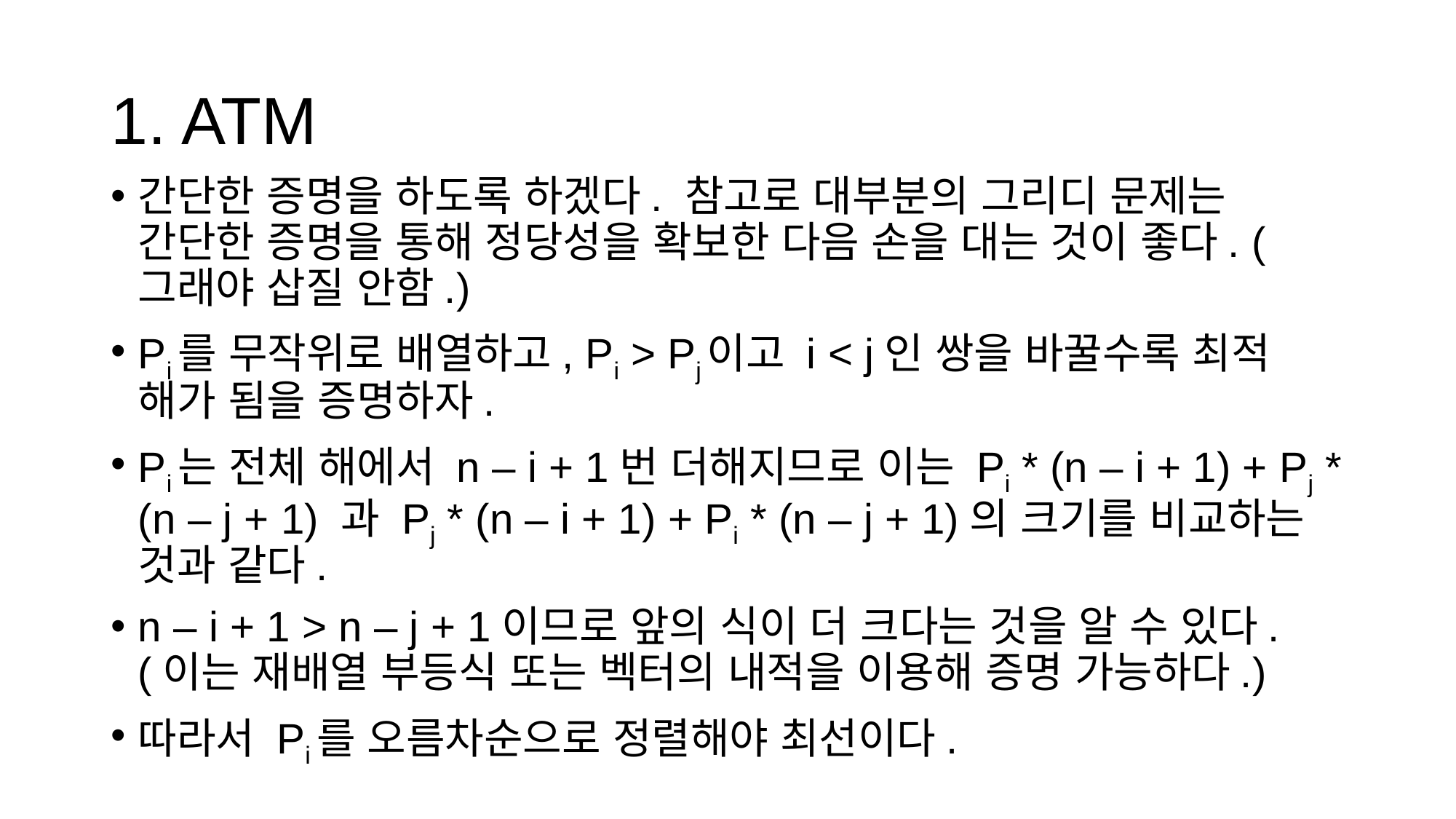

# 1. ATM
간단한 증명을 하도록 하겠다. 참고로 대부분의 그리디 문제는 간단한 증명을 통해 정당성을 확보한 다음 손을 대는 것이 좋다. (그래야 삽질 안함.)
Pi를 무작위로 배열하고, Pi > Pj이고 i < j인 쌍을 바꿀수록 최적 해가 됨을 증명하자.
Pi는 전체 해에서 n – i + 1번 더해지므로 이는 Pi * (n – i + 1) + Pj * (n – j + 1) 과 Pj * (n – i + 1) + Pi * (n – j + 1)의 크기를 비교하는 것과 같다.
n – i + 1 > n – j + 1이므로 앞의 식이 더 크다는 것을 알 수 있다. (이는 재배열 부등식 또는 벡터의 내적을 이용해 증명 가능하다.)
따라서 Pi를 오름차순으로 정렬해야 최선이다.